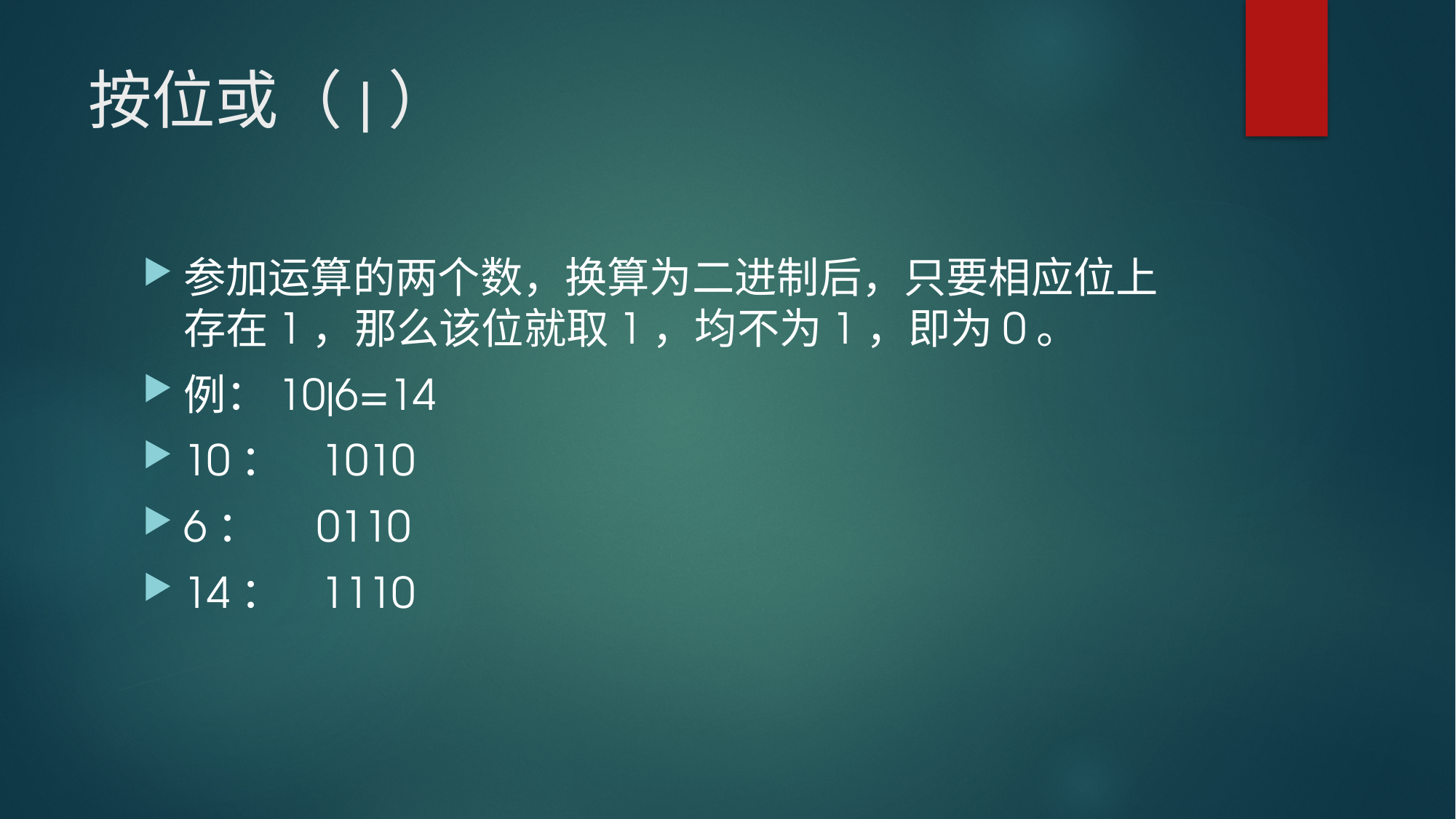

# 按位或（|）
参加运算的两个数，换算为二进制后，只要相应位上存在1，那么该位就取1，均不为1，即为0。
例：10|6=14
10：   1010
6：     0110
14：   1110